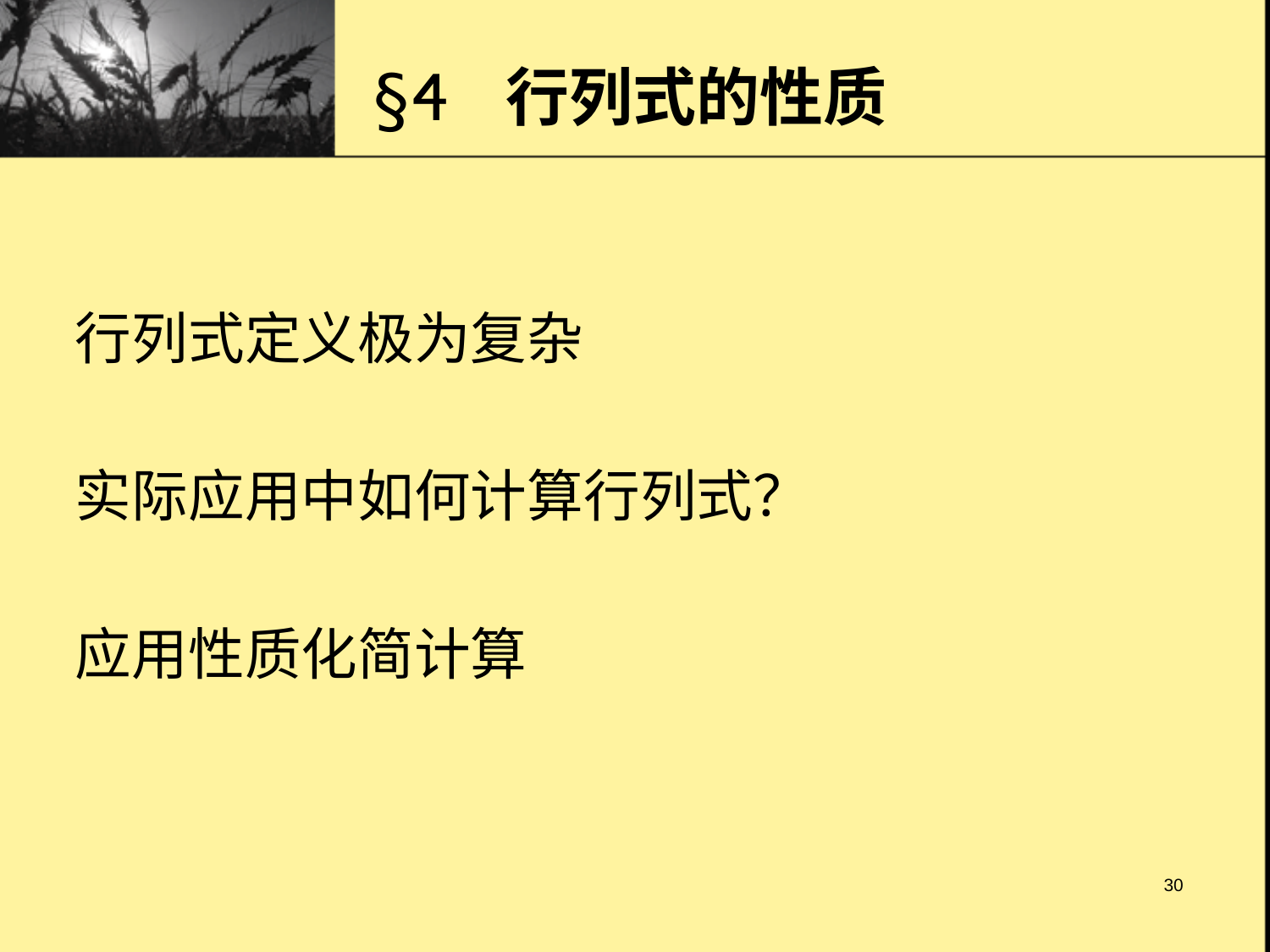

# §4  行列式的性质
行列式定义极为复杂

实际应用中如何计算行列式？

应用性质化简计算
30